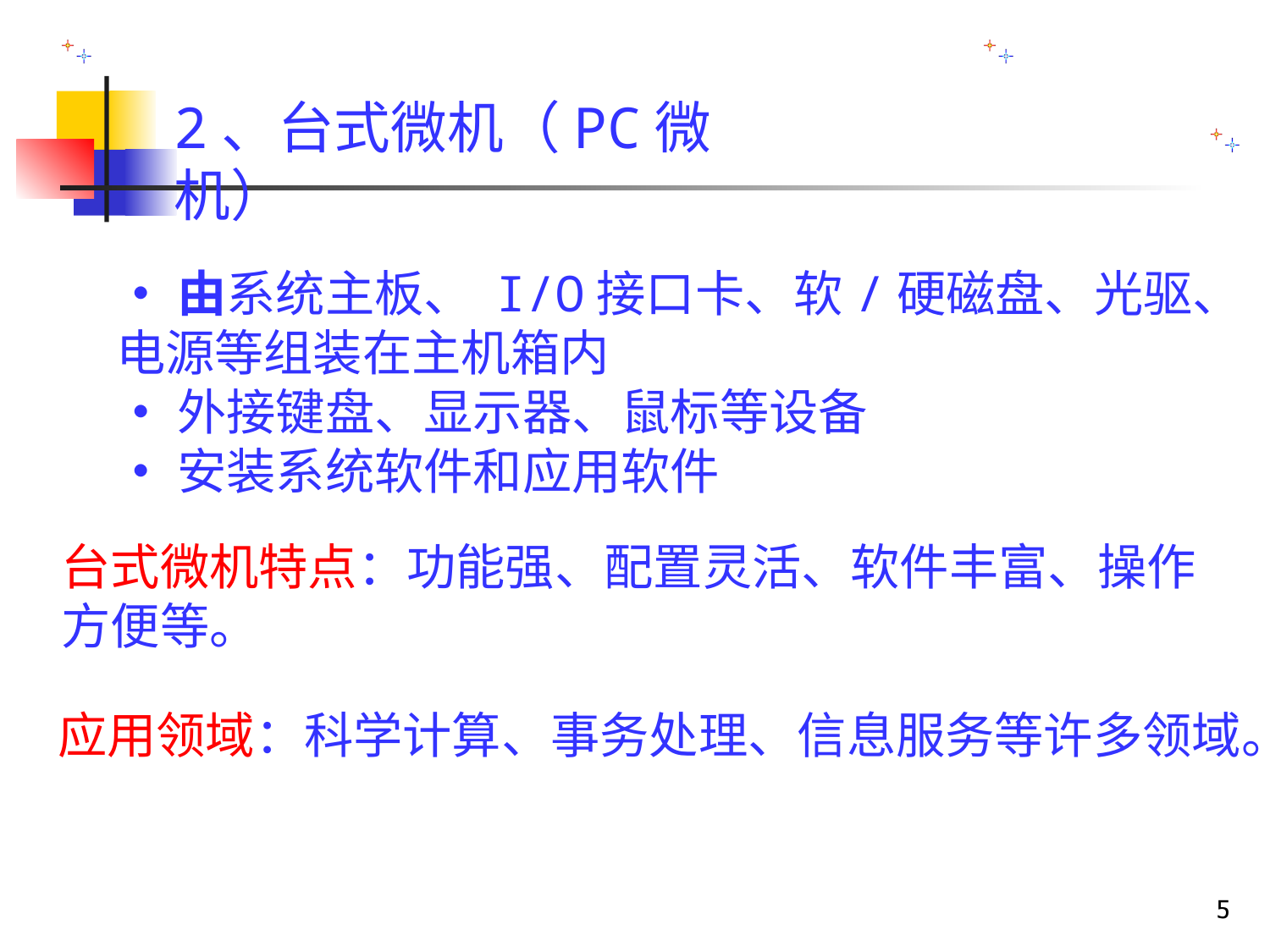

2、台式微机（PC微机）
•由系统主板、 I/O接口卡、软/硬磁盘、光驱、电源等组装在主机箱内
•外接键盘、显示器、鼠标等设备
•安装系统软件和应用软件
台式微机特点：功能强、配置灵活、软件丰富、操作方便等。
应用领域：科学计算、事务处理、信息服务等许多领域。
5